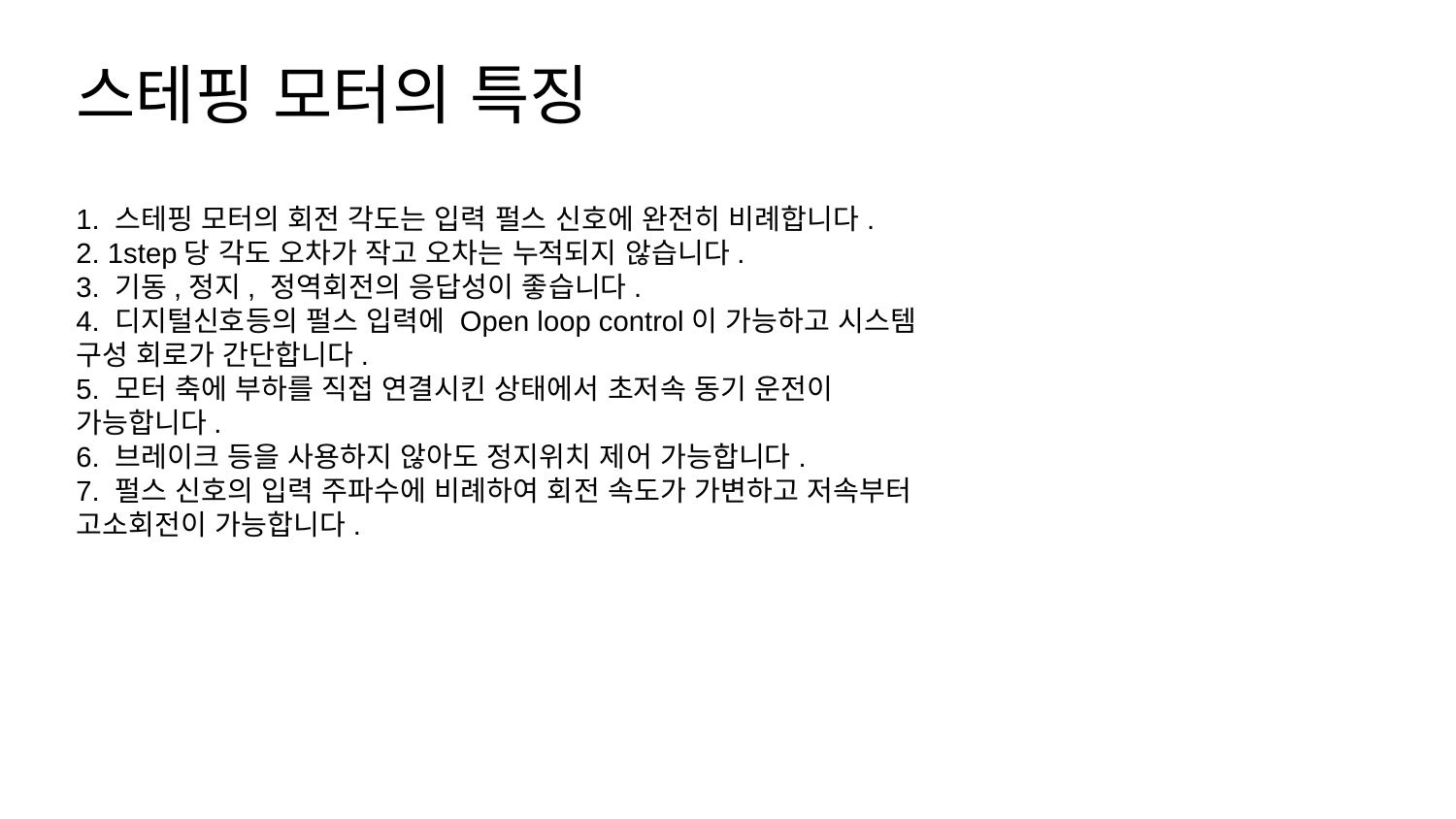

스테핑 모터의 특징
1. 스테핑 모터의 회전 각도는 입력 펄스 신호에 완전히 비례합니다.
2. 1step당 각도 오차가 작고 오차는 누적되지 않습니다.
3. 기동,정지, 정역회전의 응답성이 좋습니다.
4. 디지털신호등의 펄스 입력에 Open loop control이 가능하고 시스템 구성 회로가 간단합니다.
5. 모터 축에 부하를 직접 연결시킨 상태에서 초저속 동기 운전이 가능합니다.
6. 브레이크 등을 사용하지 않아도 정지위치 제어 가능합니다.
7. 펄스 신호의 입력 주파수에 비례하여 회전 속도가 가변하고 저속부터 고소회전이 가능합니다.